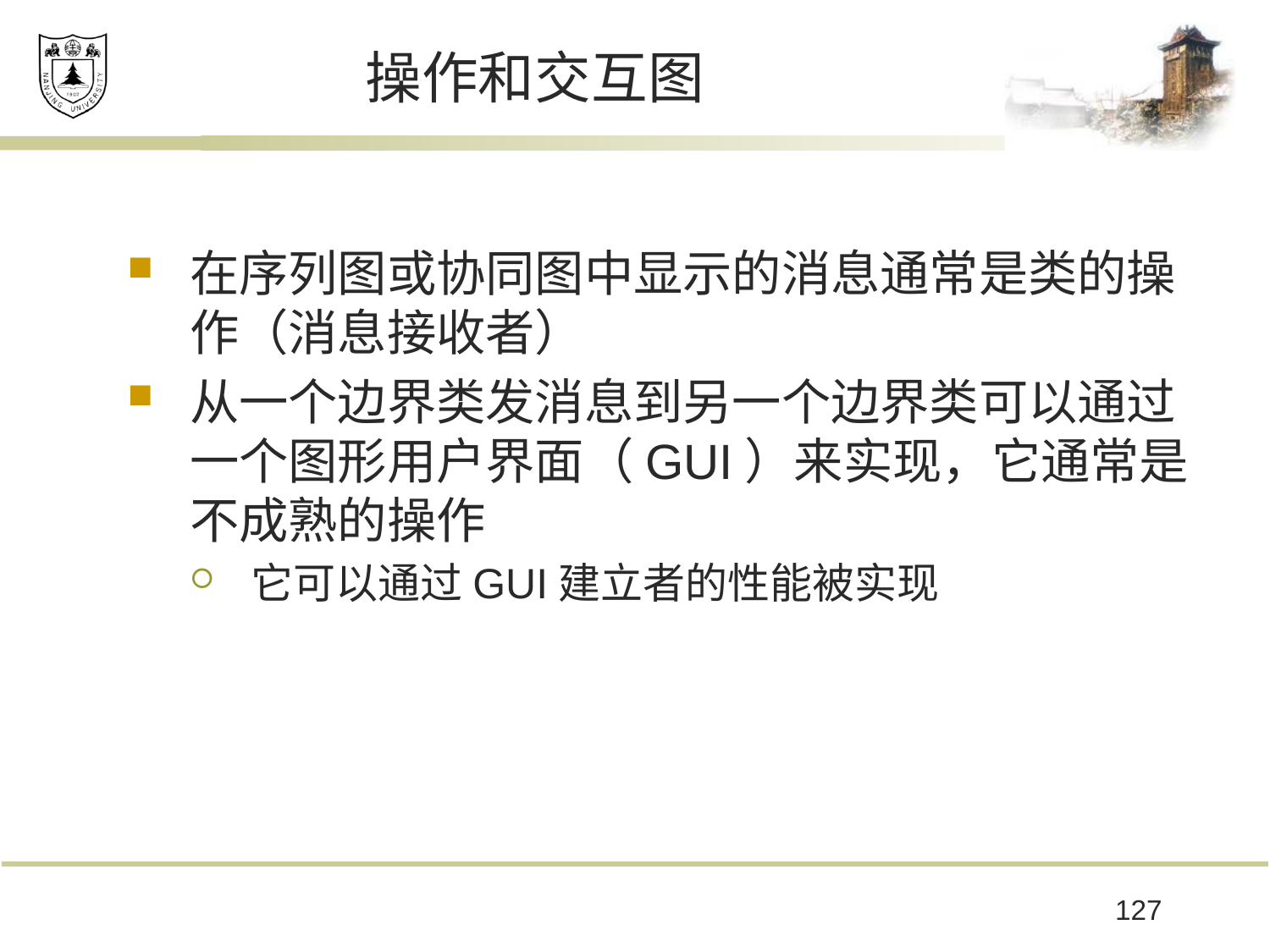

# 操作和交互图
在序列图或协同图中显示的消息通常是类的操作（消息接收者）
从一个边界类发消息到另一个边界类可以通过一个图形用户界面（GUI）来实现，它通常是不成熟的操作
它可以通过GUI建立者的性能被实现

127